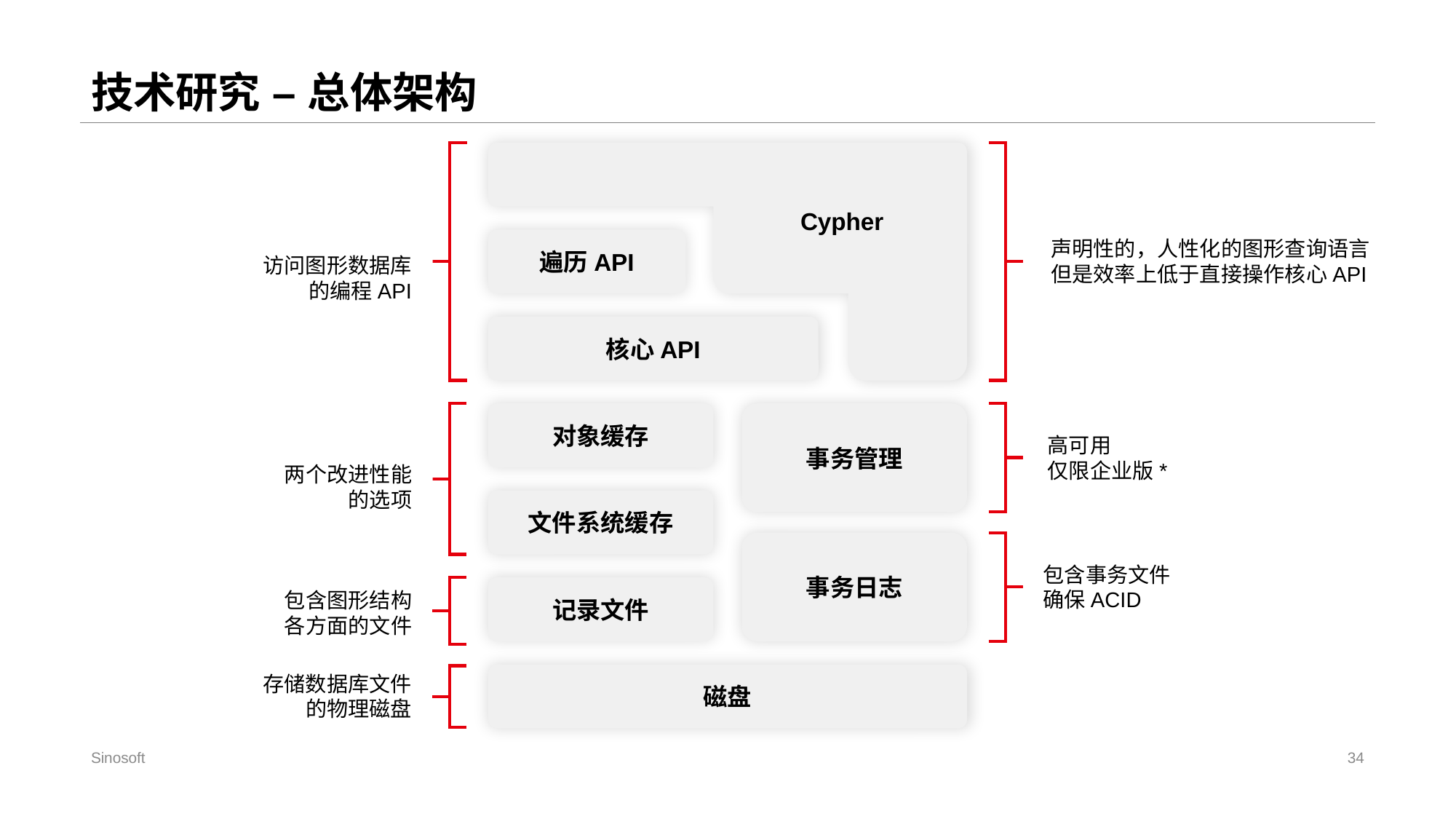

# 技术研究 – 总体架构

                                  Cypher
遍历API
核心API
对象缓存
事务管理
文件系统缓存
事务日志
记录文件
磁盘
声明性的，人性化的图形查询语言
但是效率上低于直接操作核心API
访问图形数据库
的编程API

高可用
仅限企业版*
两个改进性能
的选项

包含事务文件
确保ACID

包含图形结构
各方面的文件
存储数据库文件
的物理磁盘

Sinosoft
34